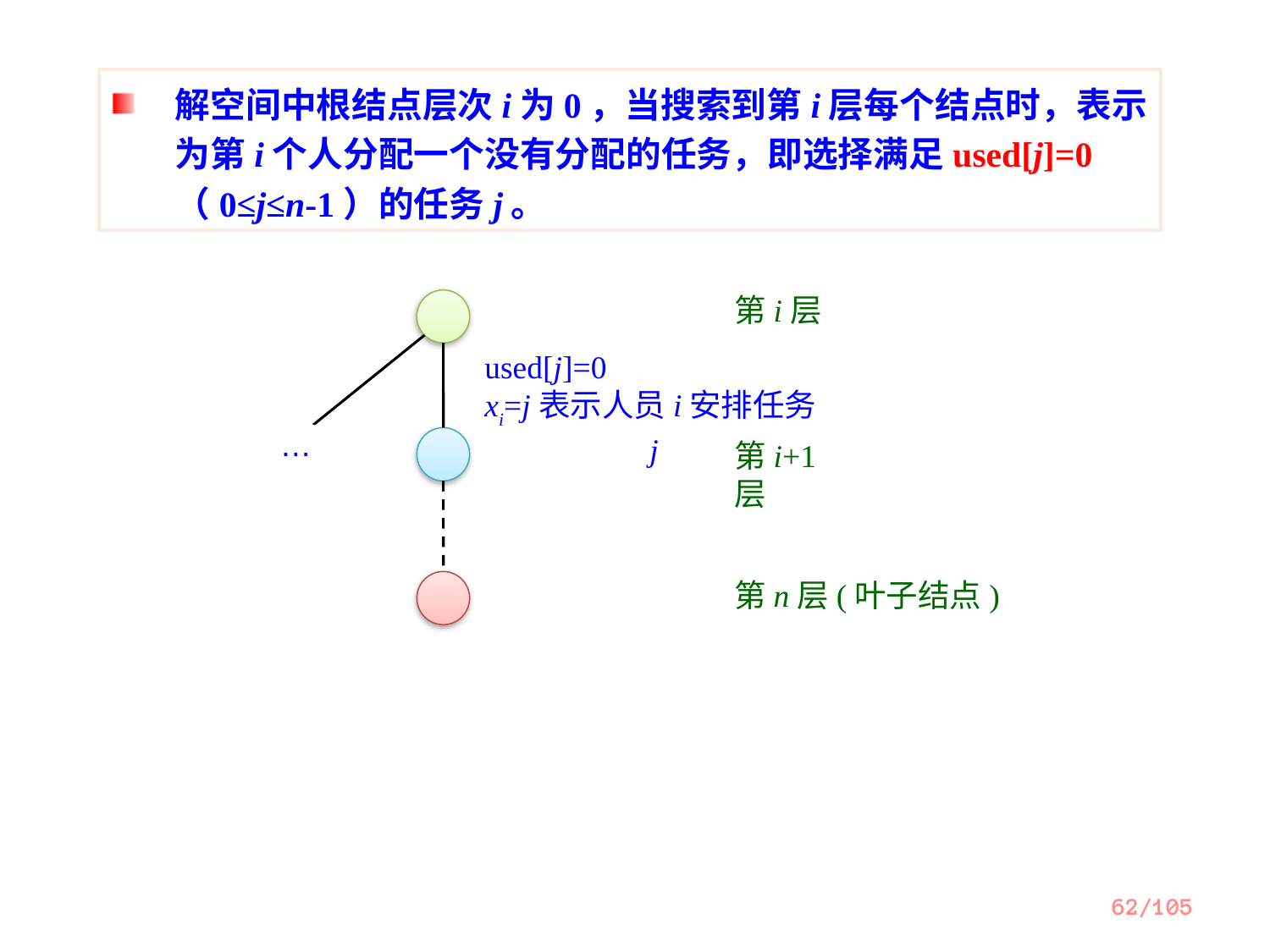

解空间中根结点层次i为0，当搜索到第i层每个结点时，表示为第i个人分配一个没有分配的任务，即选择满足used[j]=0（0≤j≤n-1）的任务j。

第i层

used[j]=0
xi=j表示人员i安排任务j
…

第i+1层

第n层(叶子结点)
62/105